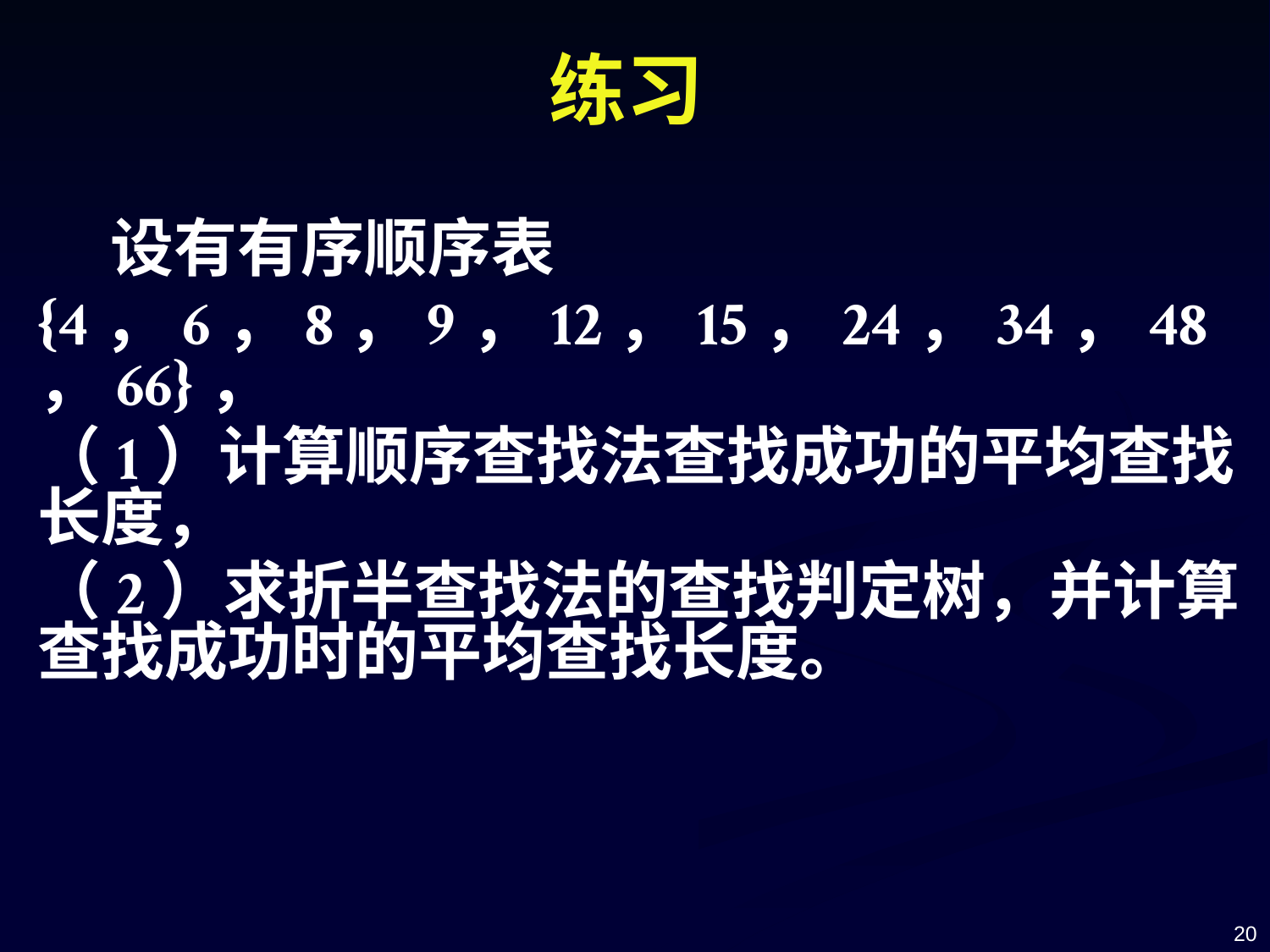

# 练习
    设有有序顺序表
{4，6，8，9，12，15，24，34，48，66}，
（1）计算顺序查找法查找成功的平均查找长度，
（2）求折半查找法的查找判定树，并计算查找成功时的平均查找长度。

20